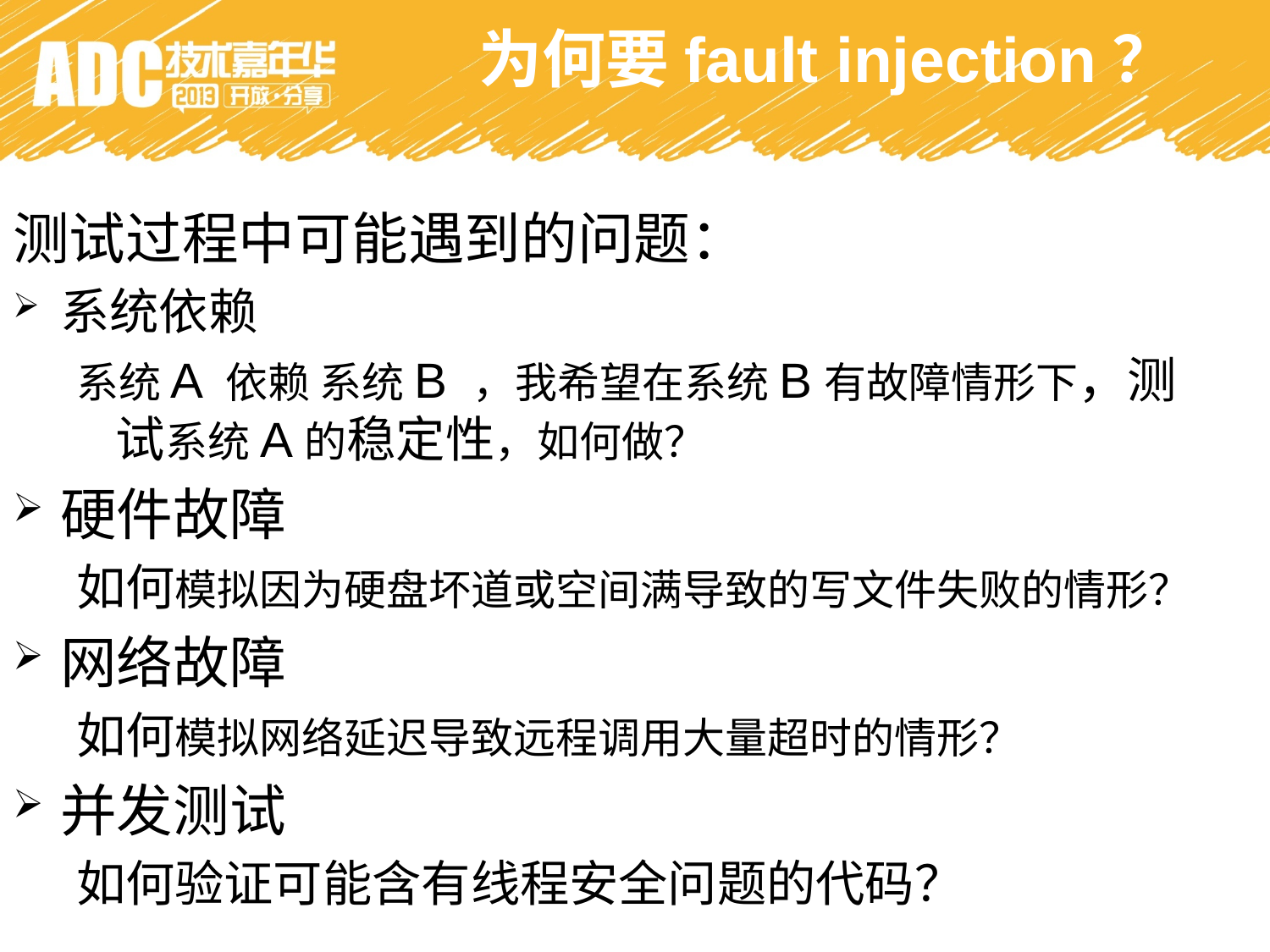

为何要fault injection？
测试过程中可能遇到的问题：
系统依赖
系统A 依赖 系统B ，我希望在系统B有故障情形下，测试系统A的稳定性，如何做？
硬件故障
如何模拟因为硬盘坏道或空间满导致的写文件失败的情形？
网络故障
如何模拟网络延迟导致远程调用大量超时的情形？
并发测试
如何验证可能含有线程安全问题的代码？